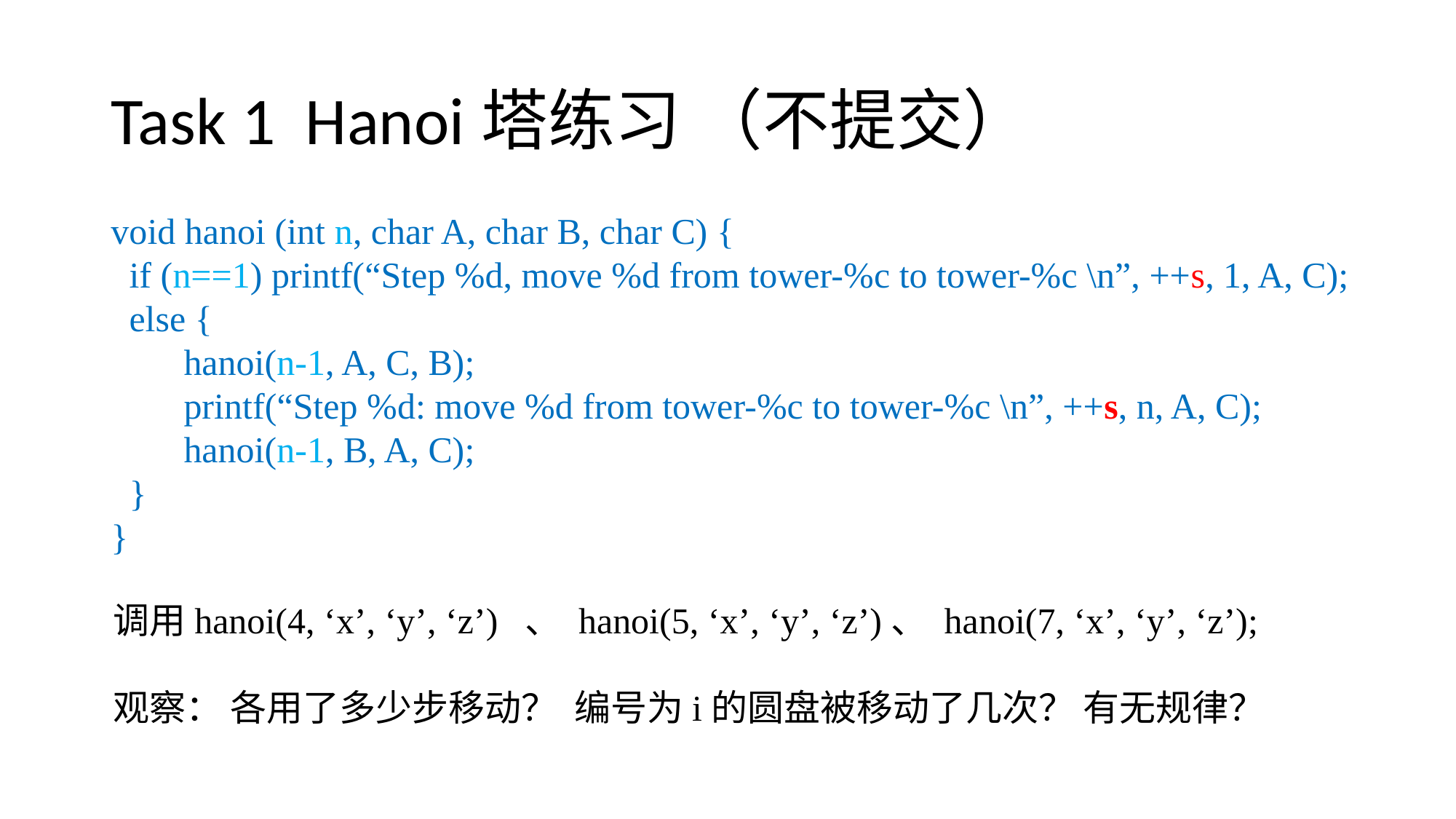

# Task 1  Hanoi塔练习 （不提交）
void hanoi (int n, char A, char B, char C) {
  if (n==1) printf(“Step %d, move %d from tower-%c to tower-%c \n”, ++s, 1, A, C);
  else {
        hanoi(n-1, A, C, B);
        printf(“Step %d: move %d from tower-%c to tower-%c \n”, ++s, n, A, C);
        hanoi(n-1, B, A, C);
  }
}
调用hanoi(4, ‘x’, ‘y’, ‘z’)  、 hanoi(5, ‘x’, ‘y’, ‘z’)、 hanoi(7, ‘x’, ‘y’, ‘z’);

观察： 各用了多少步移动？  编号为i的圆盘被移动了几次？ 有无规律？